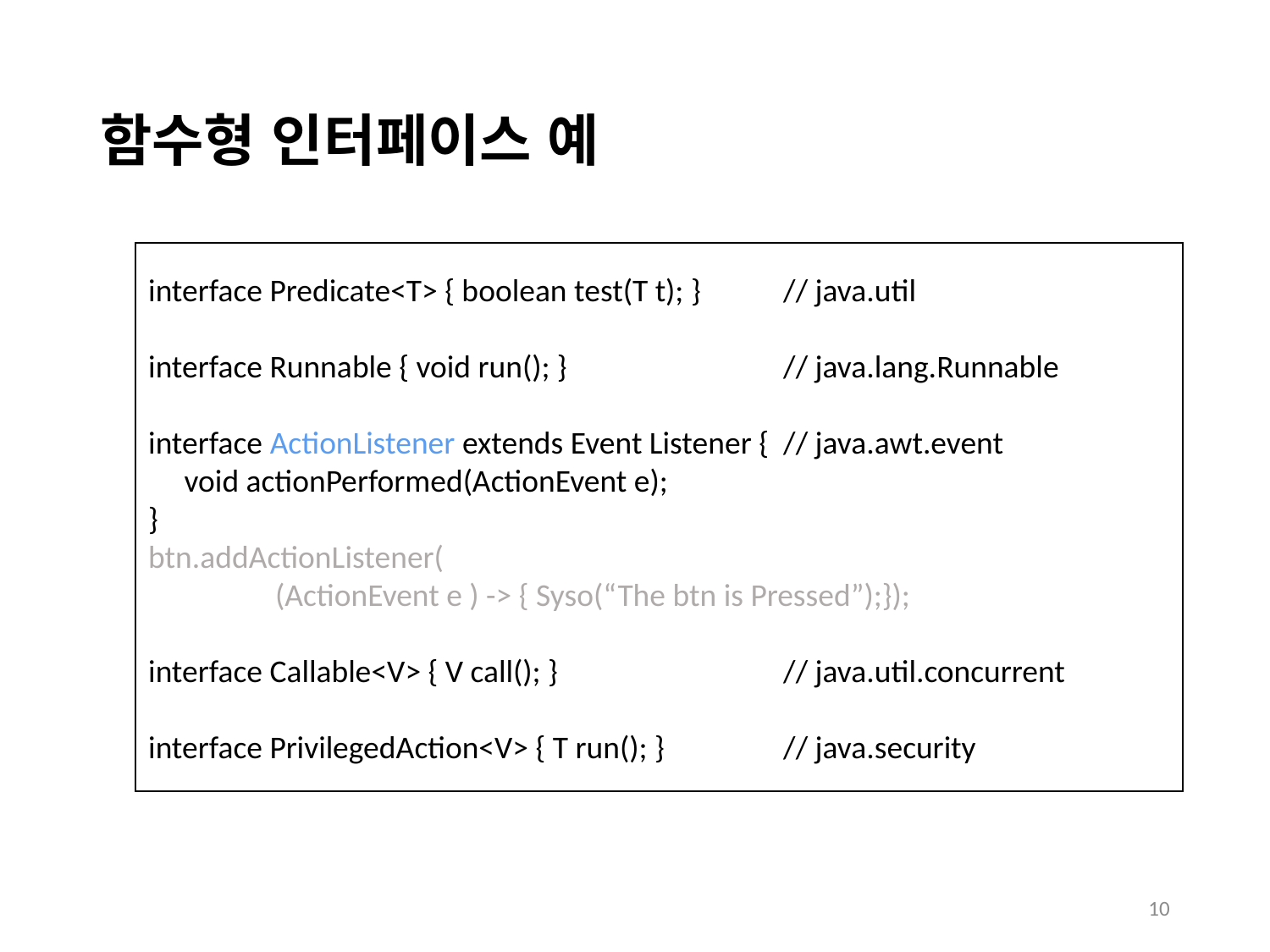

# 함수형 인터페이스 예
interface Predicate<T> { boolean test(T t); }    	// java.util

interface Runnable { void run(); }    		// java.lang.Runnable

interface ActionListener extends Event Listener {	// java.awt.event
     void actionPerformed(ActionEvent e);
}
btn.addActionListener(
	(ActionEvent e ) -> { Syso(“The btn is Pressed”);});

interface Callable<V> { V call(); }    		// java.util.concurrent

interface PrivilegedAction<V> { T run(); }     	// java.security
10